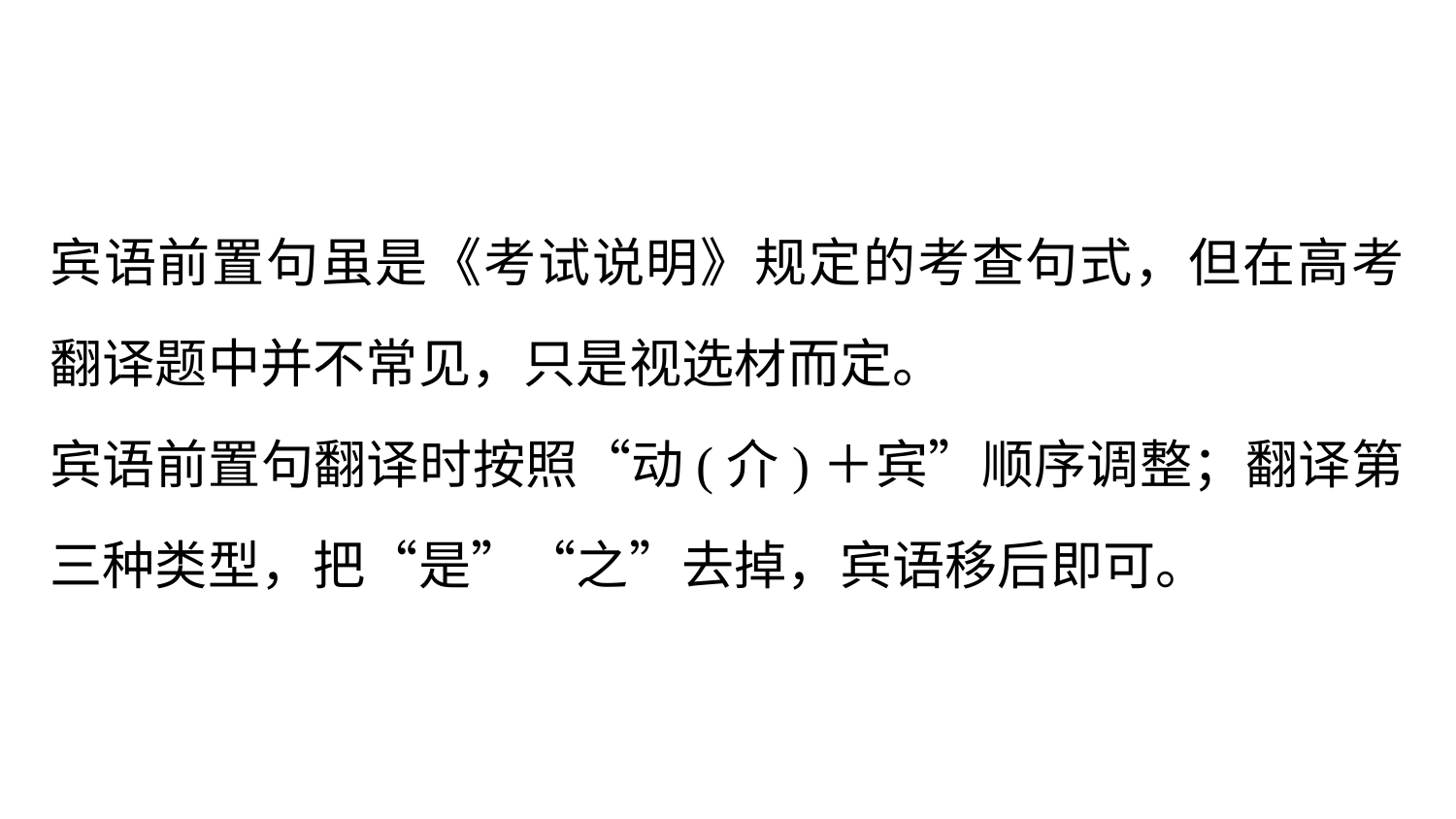

宾语前置句虽是《考试说明》规定的考查句式，但在高考翻译题中并不常见，只是视选材而定。
宾语前置句翻译时按照“动(介)＋宾”顺序调整；翻译第三种类型，把“是”“之”去掉，宾语移后即可。